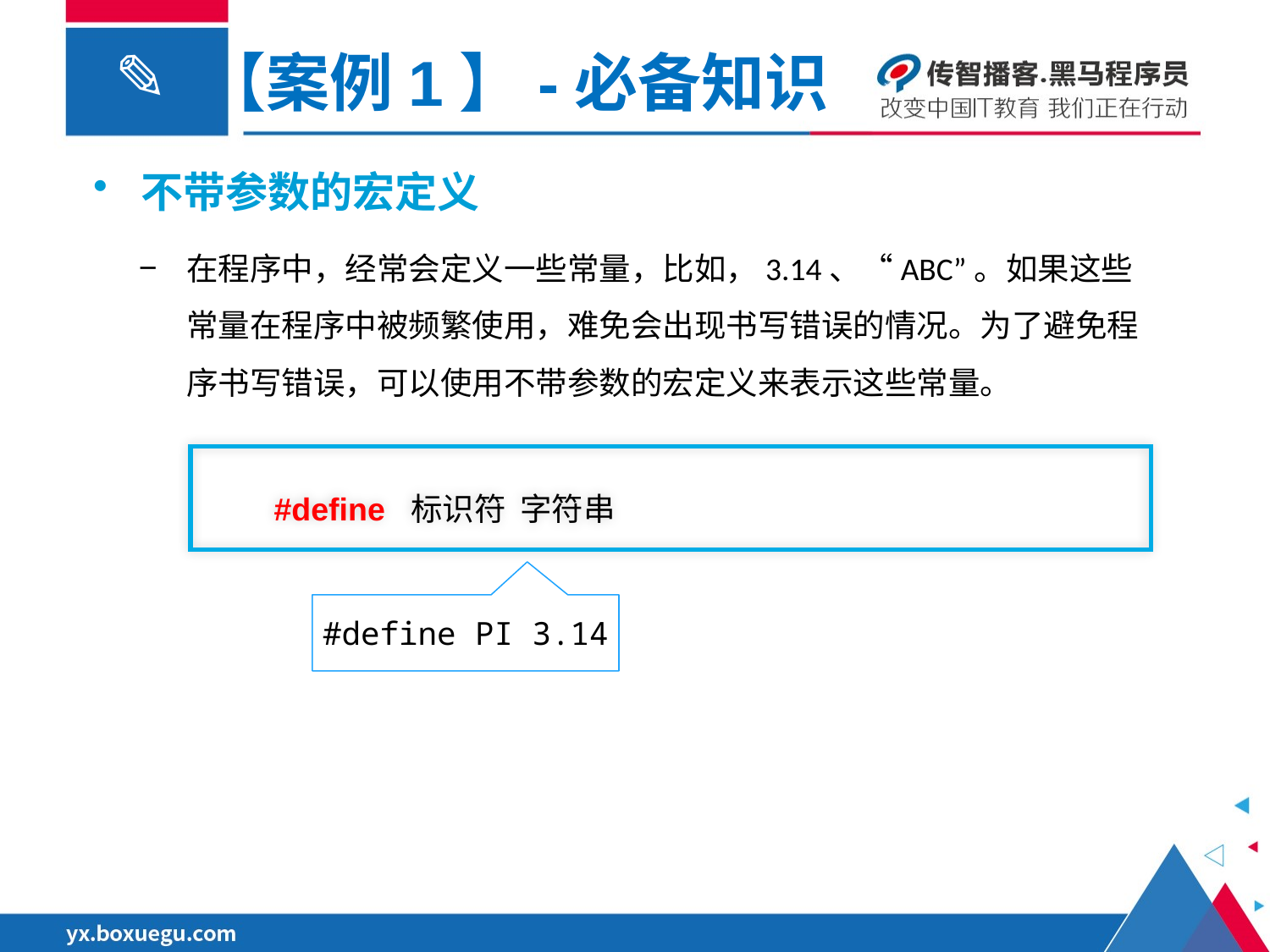

【案例1】-必备知识
不带参数的宏定义
在程序中，经常会定义一些常量，比如，3.14、“ABC”。如果这些常量在程序中被频繁使用，难免会出现书写错误的情况。为了避免程序书写错误，可以使用不带参数的宏定义来表示这些常量。

        #define  标识符  字符串

#define PI 3.14